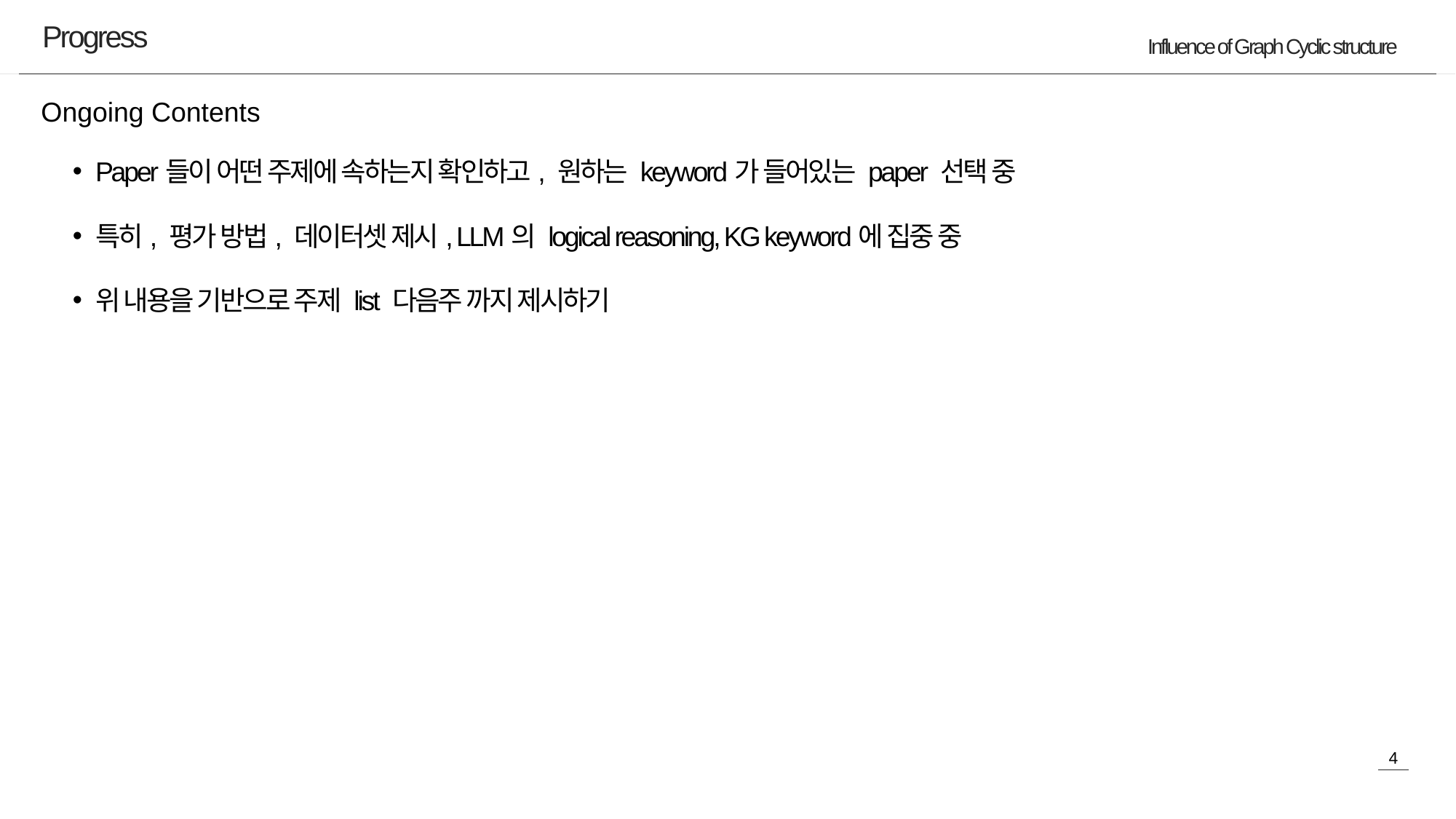

Progress
Ongoing Contents
Paper들이 어떤 주제에 속하는지 확인하고, 원하는 keyword가 들어있는 paper 선택 중
특히, 평가 방법, 데이터셋 제시, LLM의 logical reasoning, KG keyword에 집중 중
위 내용을 기반으로 주제 list 다음주 까지 제시하기